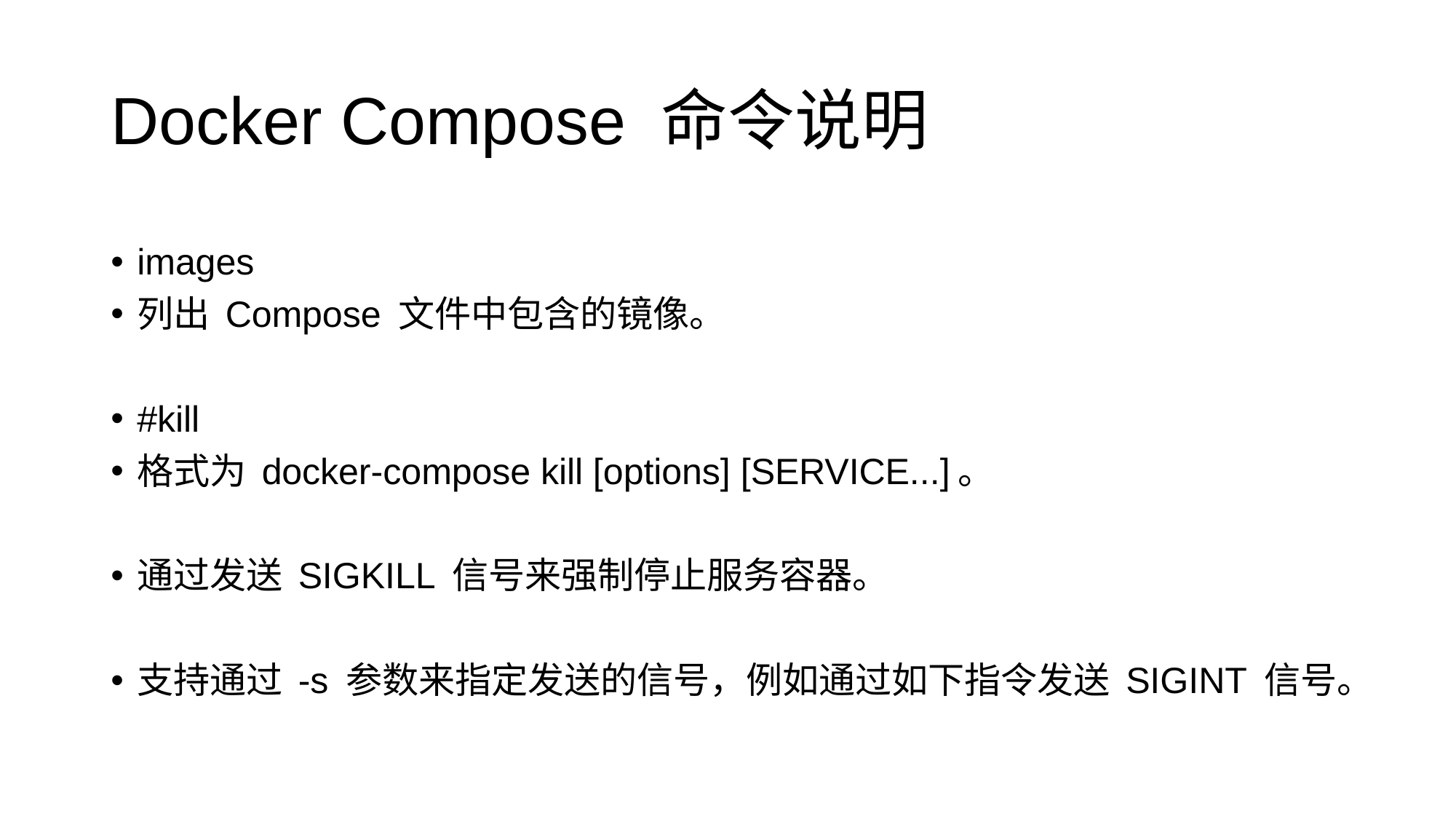

# Docker Compose 命令说明
images
列出 Compose 文件中包含的镜像。

#kill
格式为 docker-compose kill [options] [SERVICE...]。

通过发送 SIGKILL 信号来强制停止服务容器。

支持通过 -s 参数来指定发送的信号，例如通过如下指令发送 SIGINT 信号。